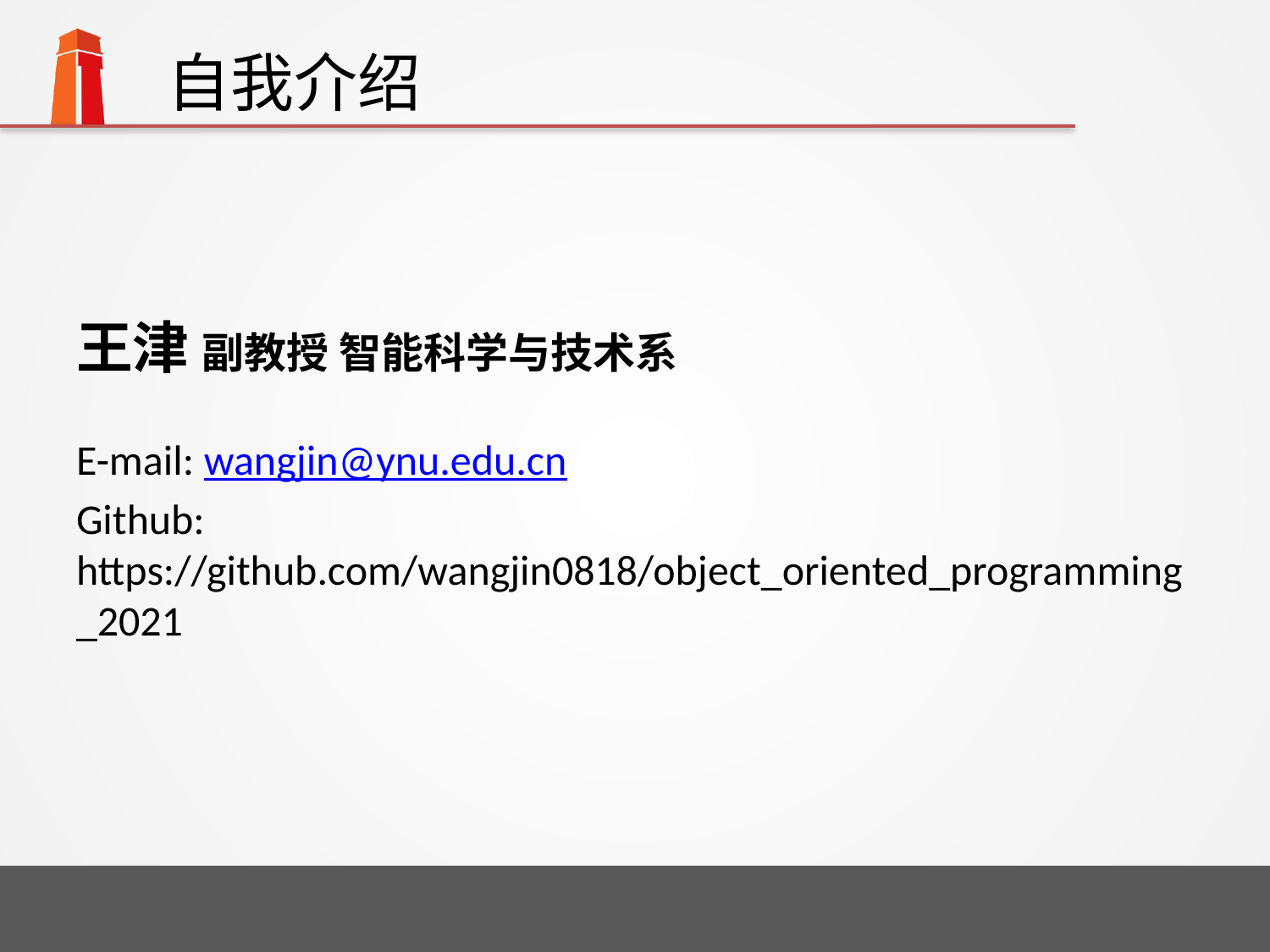

# 自我介绍
王津 副教授 智能科学与技术系

E-mail: wangjin@ynu.edu.cn
Github: https://github.com/wangjin0818/object_oriented_programming_2021